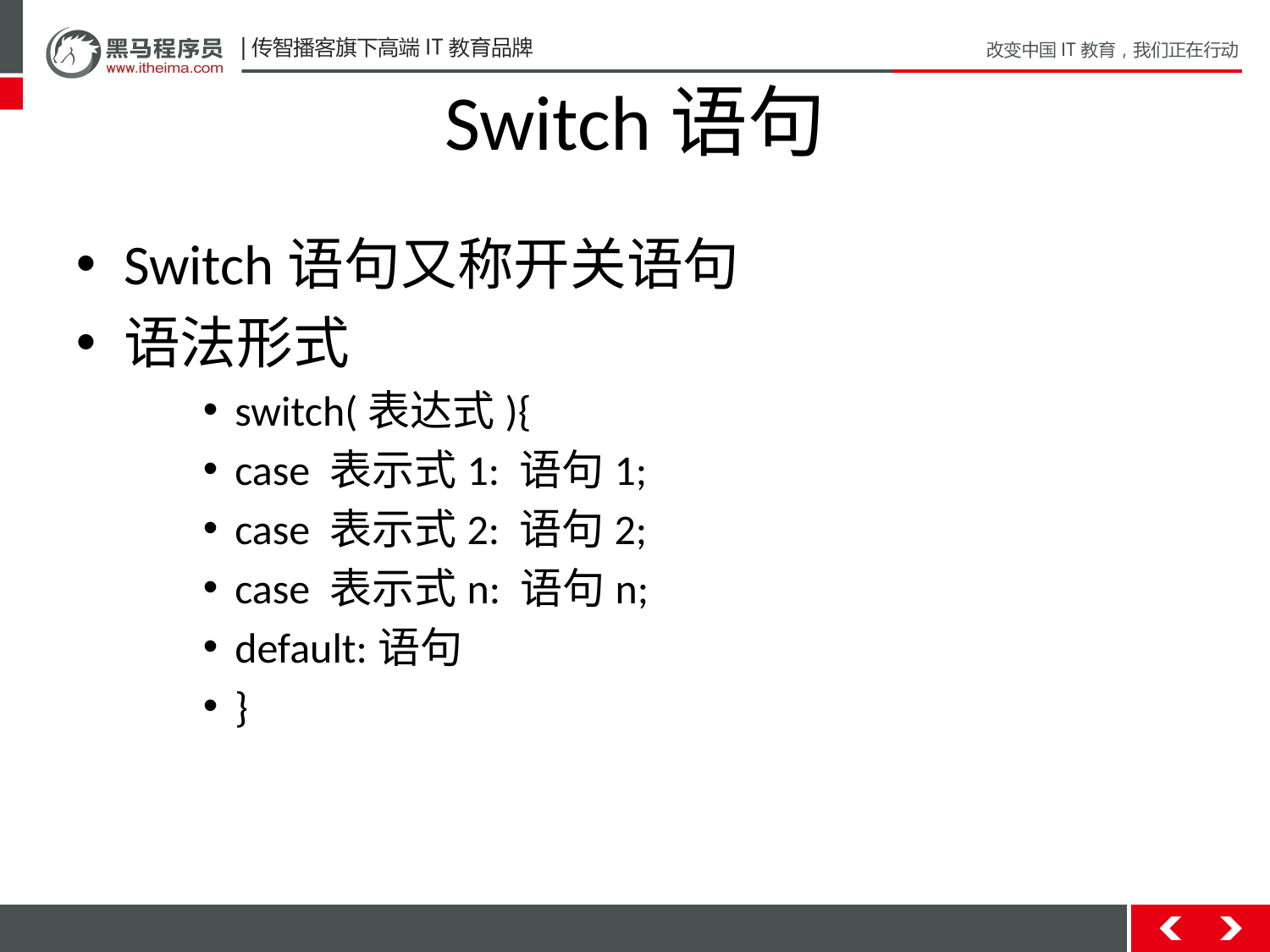

# Switch语句
Switch语句又称开关语句
语法形式
switch(表达式){
case 表示式1: 语句1;
case 表示式2: 语句2;
case 表示式n: 语句n;
default:语句
}